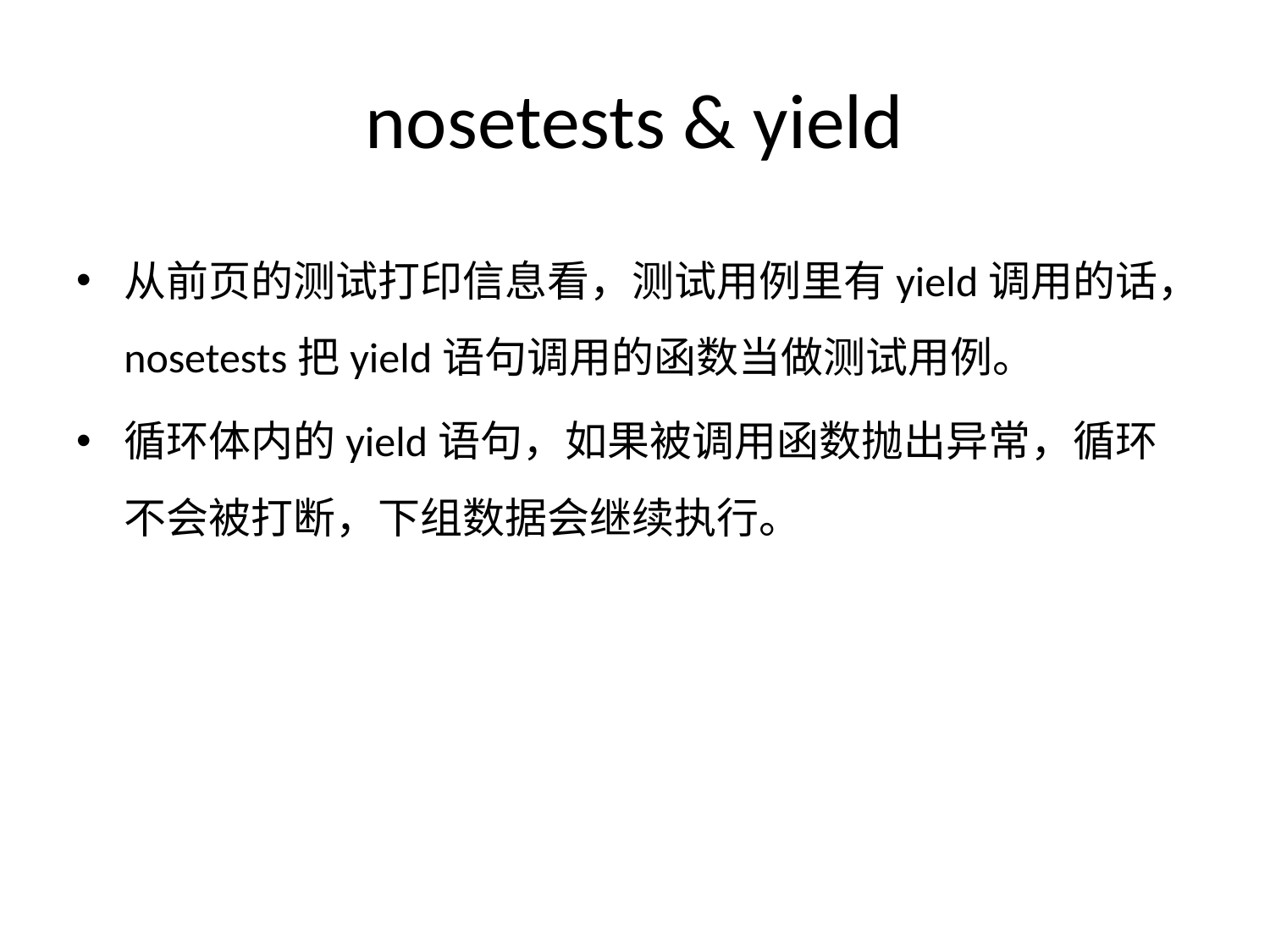

# nosetests & yield
从前页的测试打印信息看，测试用例里有yield调用的话，nosetests把yield语句调用的函数当做测试用例。
循环体内的yield语句，如果被调用函数抛出异常，循环不会被打断，下组数据会继续执行。